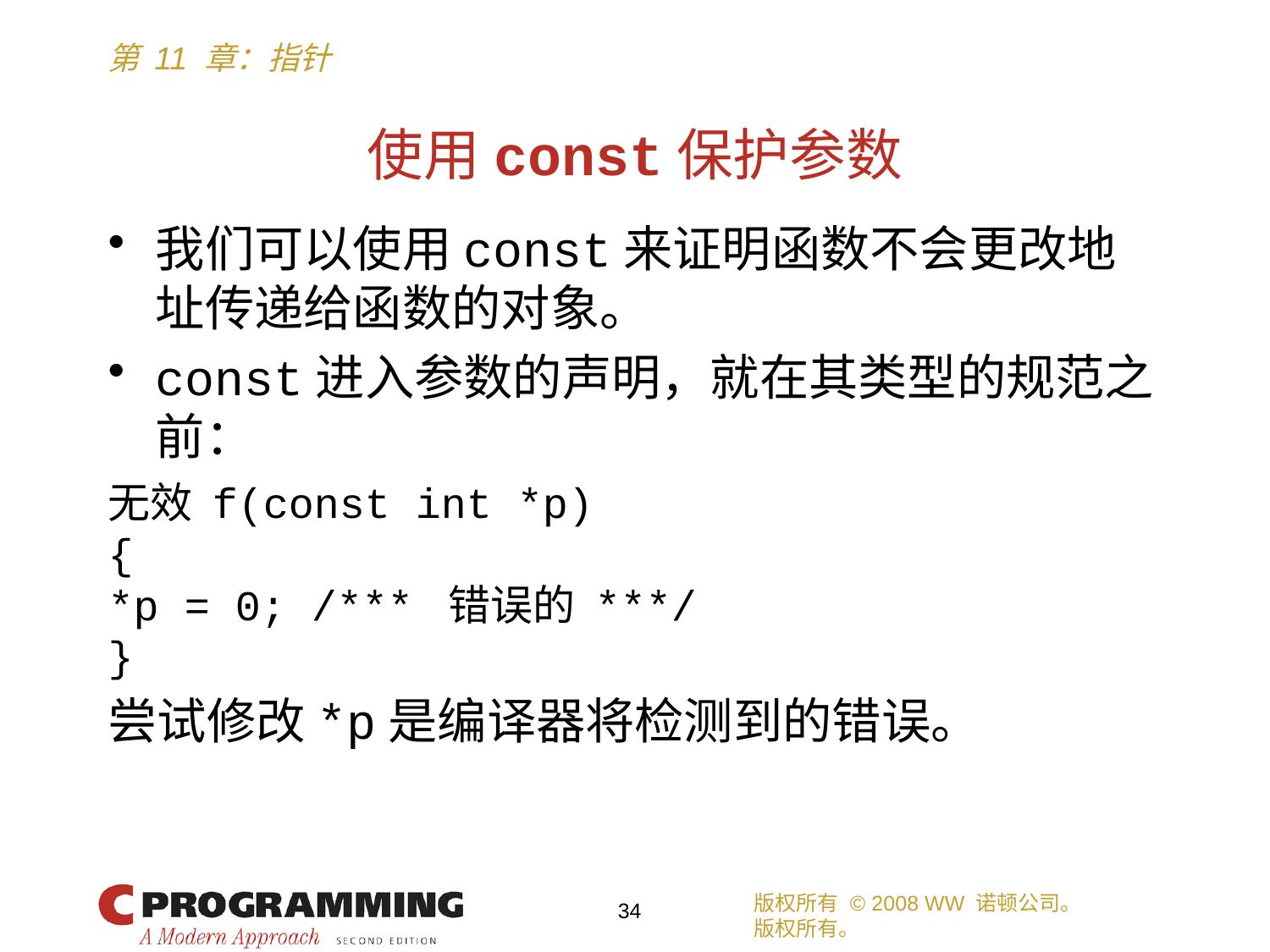

# 使用const保护参数
我们可以使用const来证明函数不会更改地址传递给函数的对象。
const进入参数的声明，就在其类型的规范之前：
无效 f(const int *p)
{
*p = 0; /*** 错误的 ***/
}
尝试修改*p是编译器将检测到的错误。
版权所有 © 2008 WW 诺顿公司。
版权所有。
34